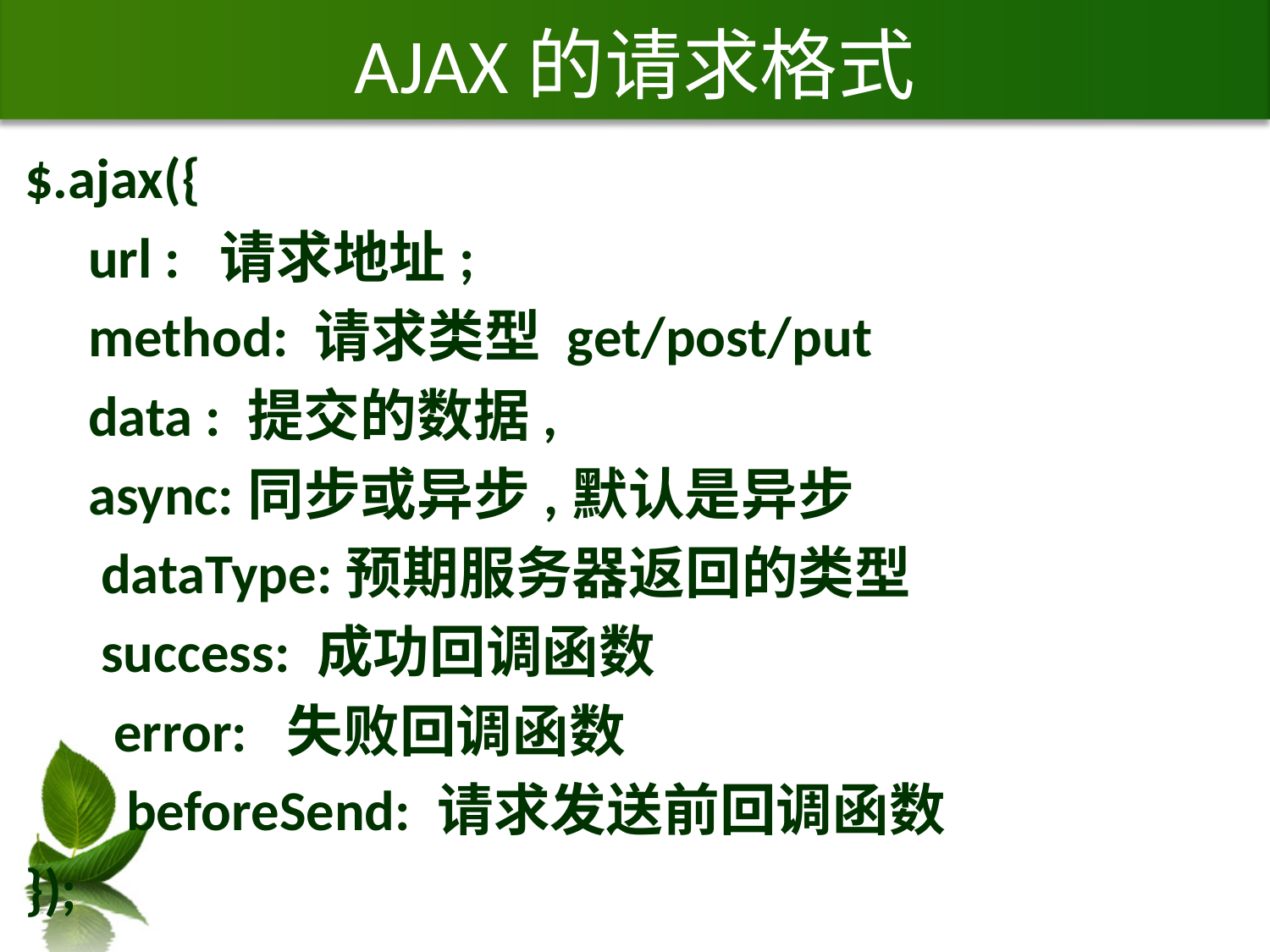

# AJAX的请求格式
$.ajax({
     url :  请求地址;
     method: 请求类型 get/post/put
     data : 提交的数据,
     async:同步或异步,默认是异步
      dataType:预期服务器返回的类型
      success: 成功回调函数
       error:  失败回调函数
        beforeSend: 请求发送前回调函数
});